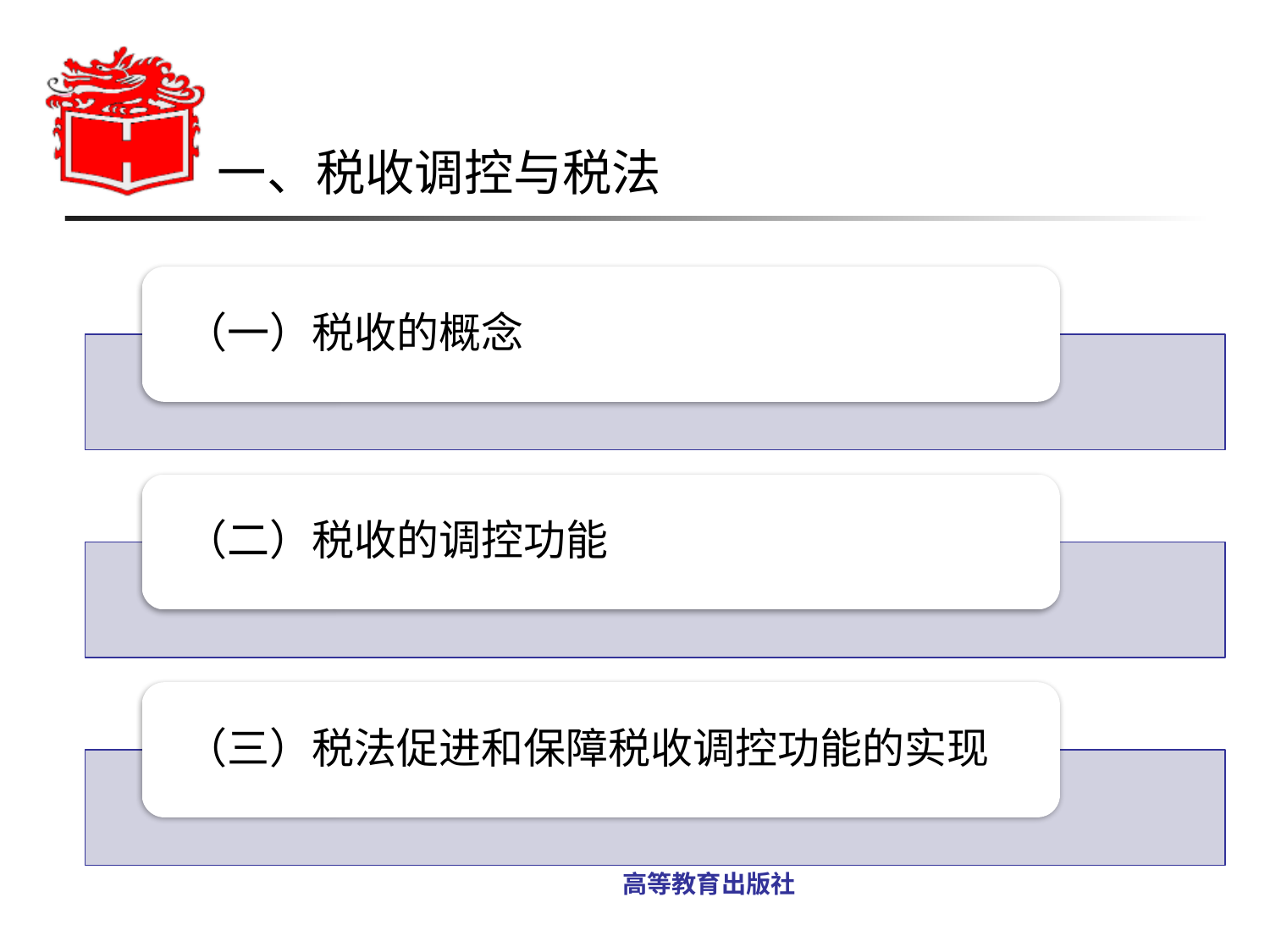

一、税收调控与税法
（一）税收的概念
（二）税收的调控功能
（三）税法促进和保障税收调控功能的实现

高等教育出版社